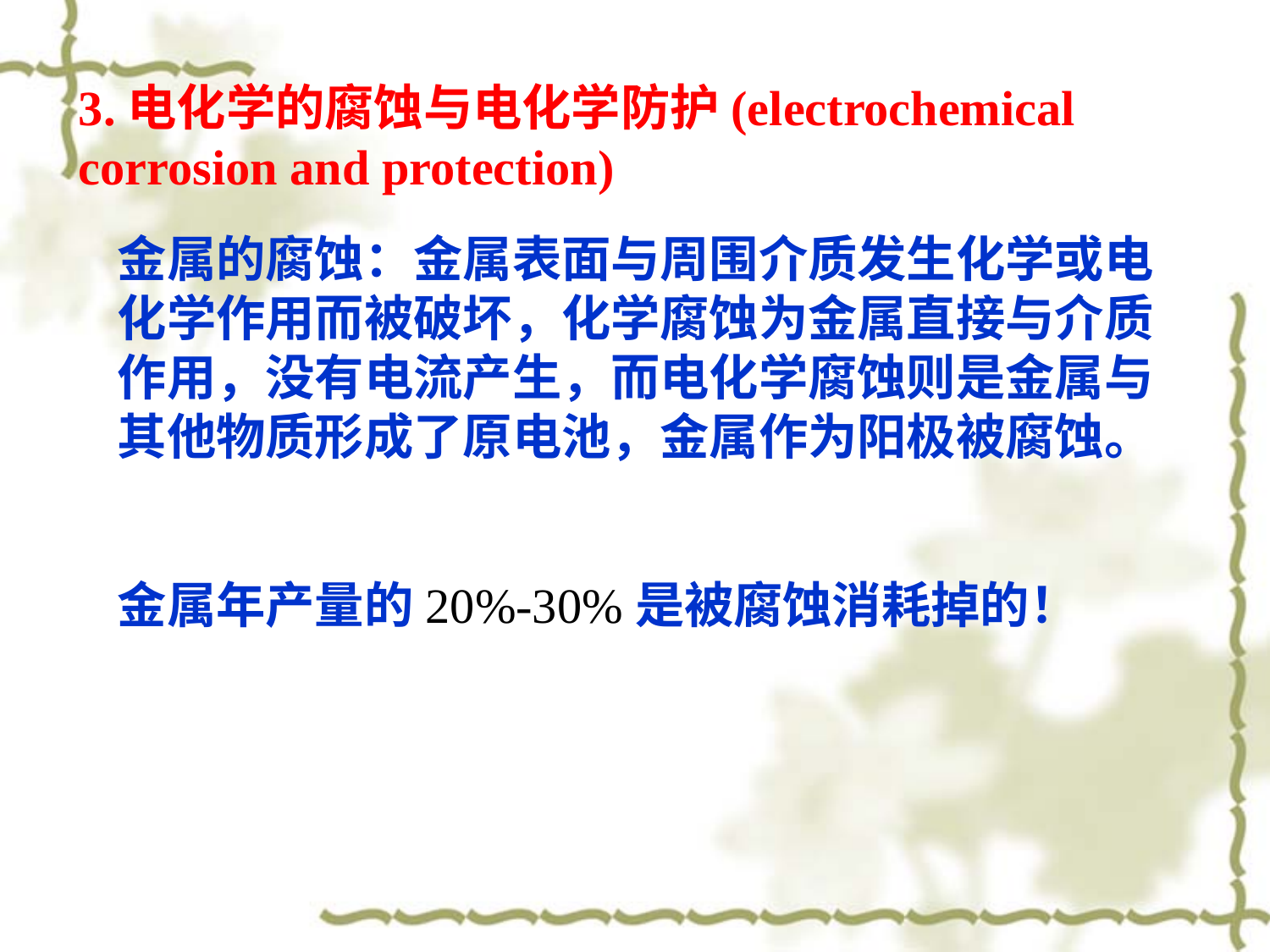

3.电化学的腐蚀与电化学防护(electrochemical corrosion and protection)
金属的腐蚀：金属表面与周围介质发生化学或电化学作用而被破坏，化学腐蚀为金属直接与介质作用，没有电流产生，而电化学腐蚀则是金属与其他物质形成了原电池，金属作为阳极被腐蚀。
金属年产量的20%-30%是被腐蚀消耗掉的！